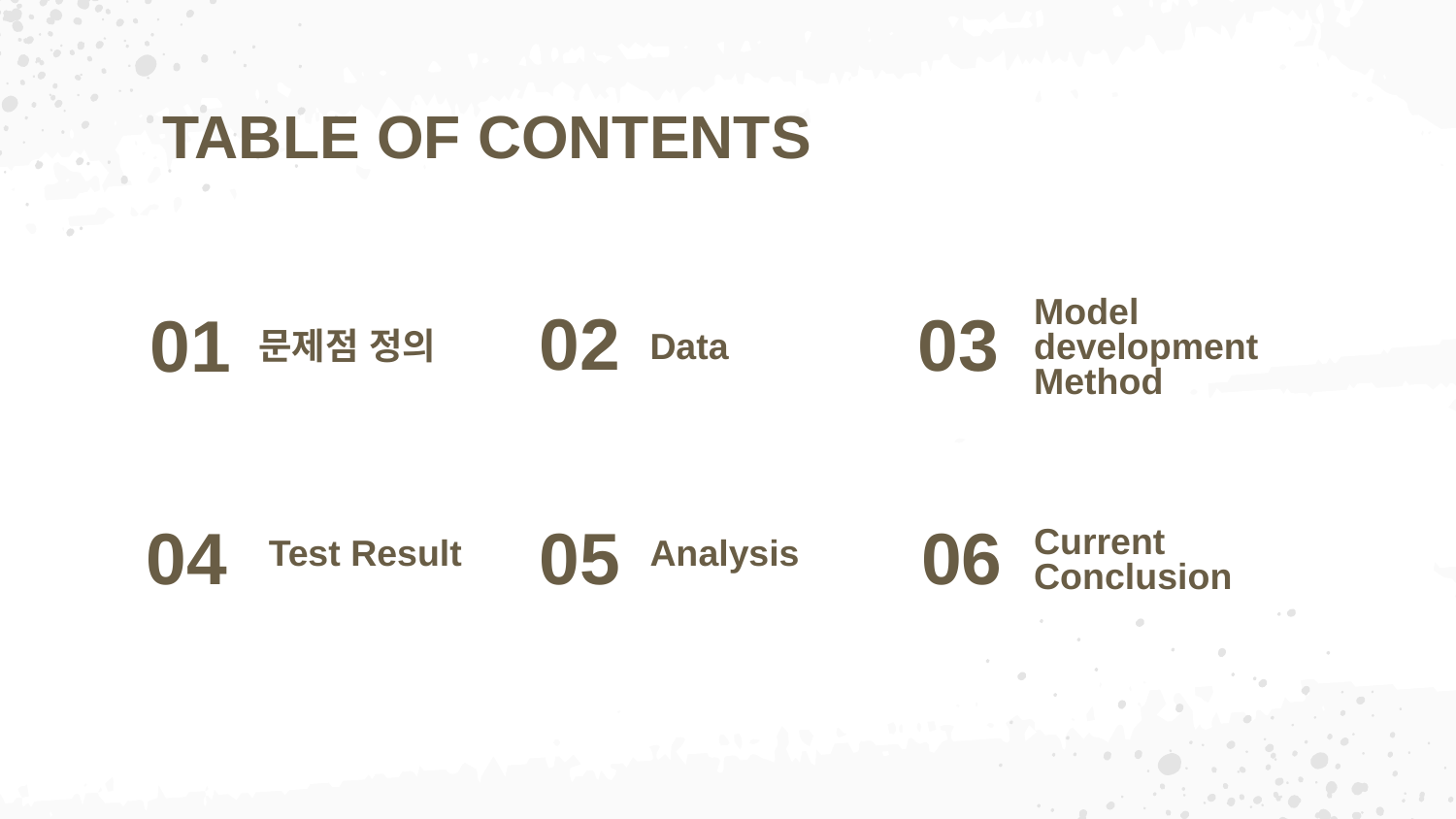

TABLE OF CONTENTS
Model development Method
Data
문제점 정의
# 02
03
01
Test Result
Analysis
Current Conclusion
04
05
06